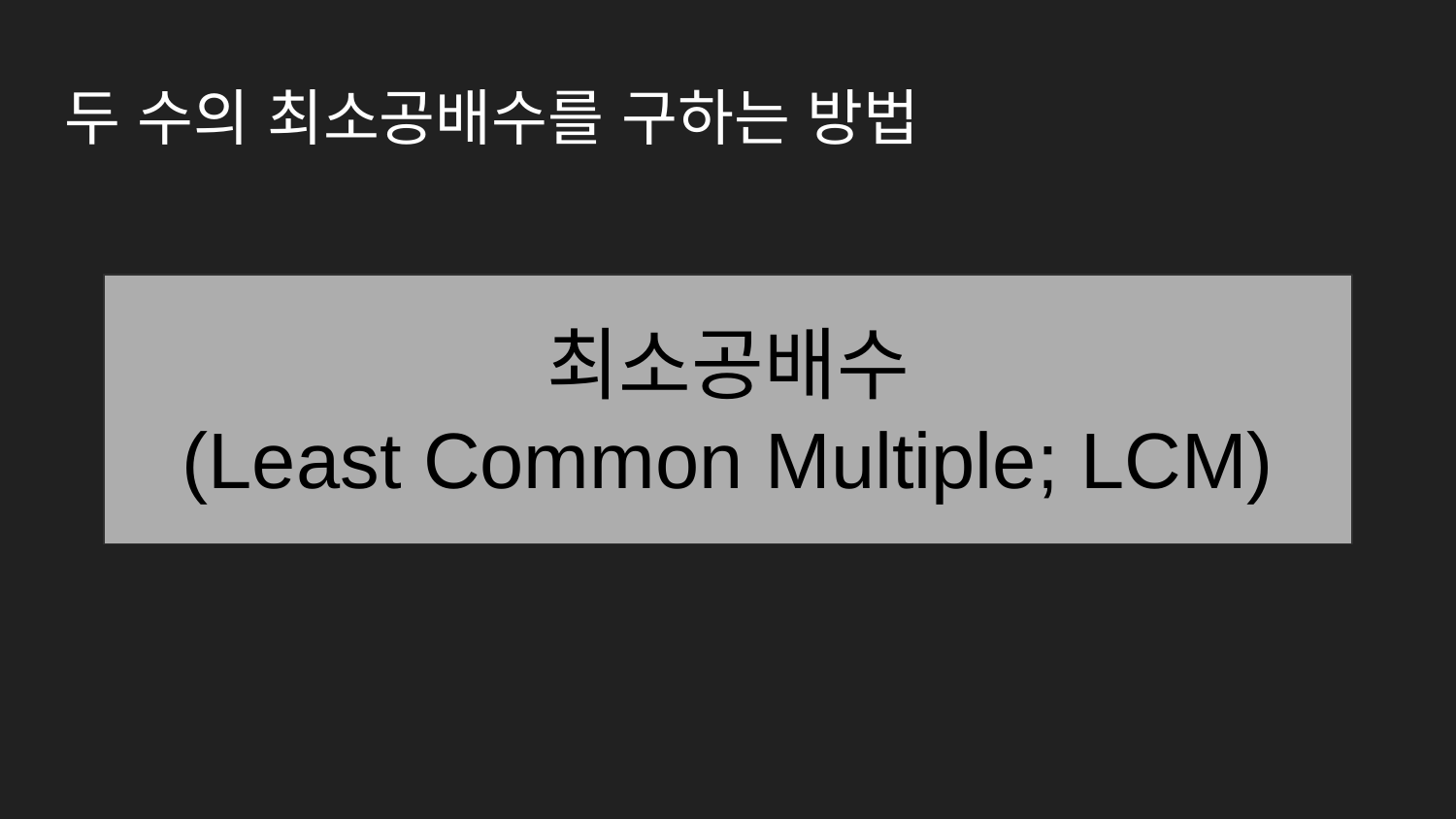

# 두 수의 최소공배수를 구하는 방법
최소공배수
(Least Common Multiple; LCM)